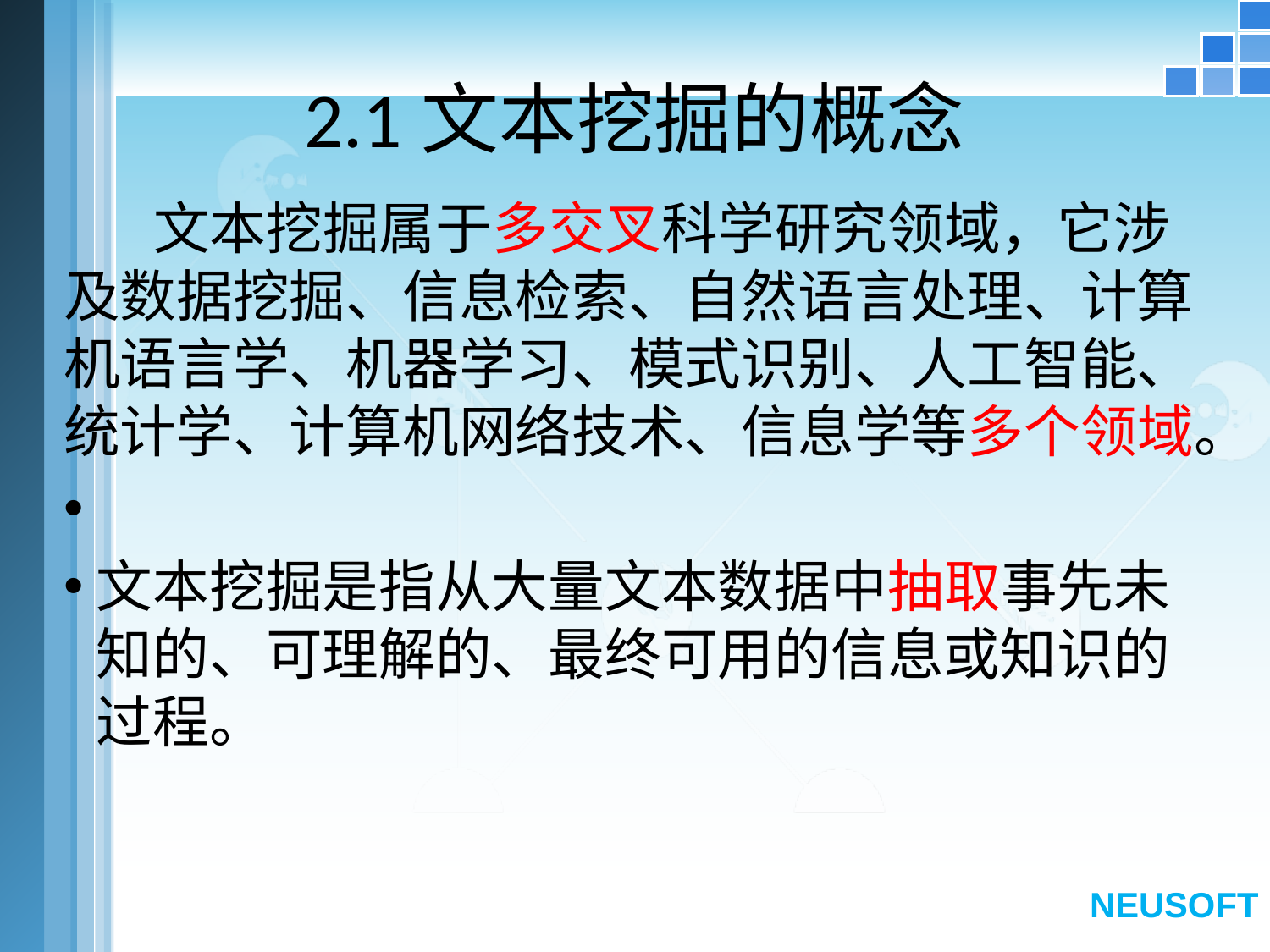

# 2.1文本挖掘的概念
      文本挖掘属于多交叉科学研究领域，它涉及数据挖掘、信息检索、自然语言处理、计算机语言学、机器学习、模式识别、人工智能、统计学、计算机网络技术、信息学等多个领域。

文本挖掘是指从大量文本数据中抽取事先未知的、可理解的、最终可用的信息或知识的过程。